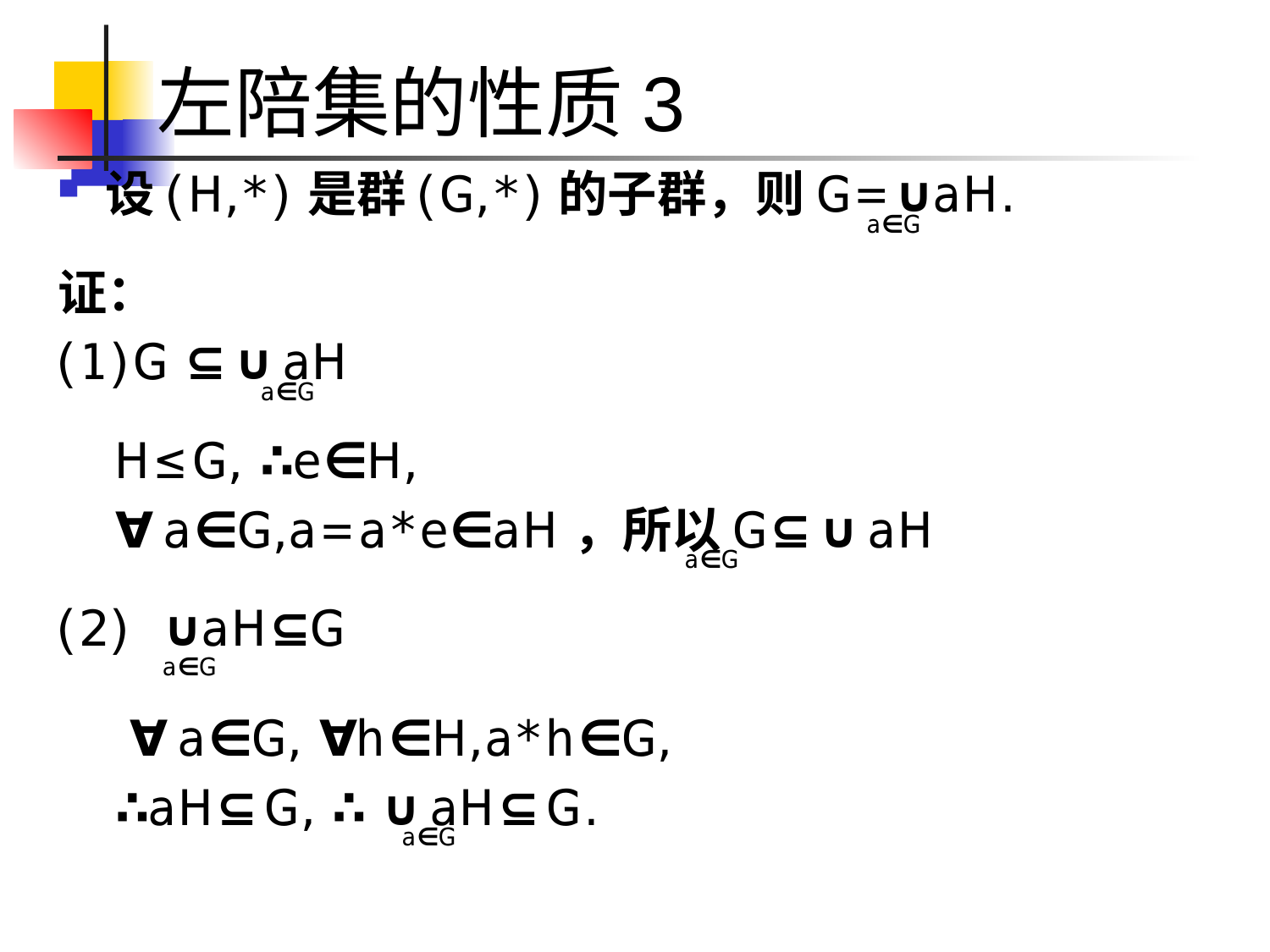

左陪集的性质3
设(H,*)是群(G,*)的子群，则G=∪aH.
							a∈G
证：
(1)G ⊆∪aH
		  a∈G
    H≤G, ∴e∈H,
    ∀a∈G,a=a*e∈aH，所以G⊆∪aH
                           		     a∈G
(2)  ∪aH⊆G
	        a∈G
     ∀a∈G, ∀h∈H,a*h∈G,
    ∴aH⊆G, ∴∪aH⊆G.
			   a∈G